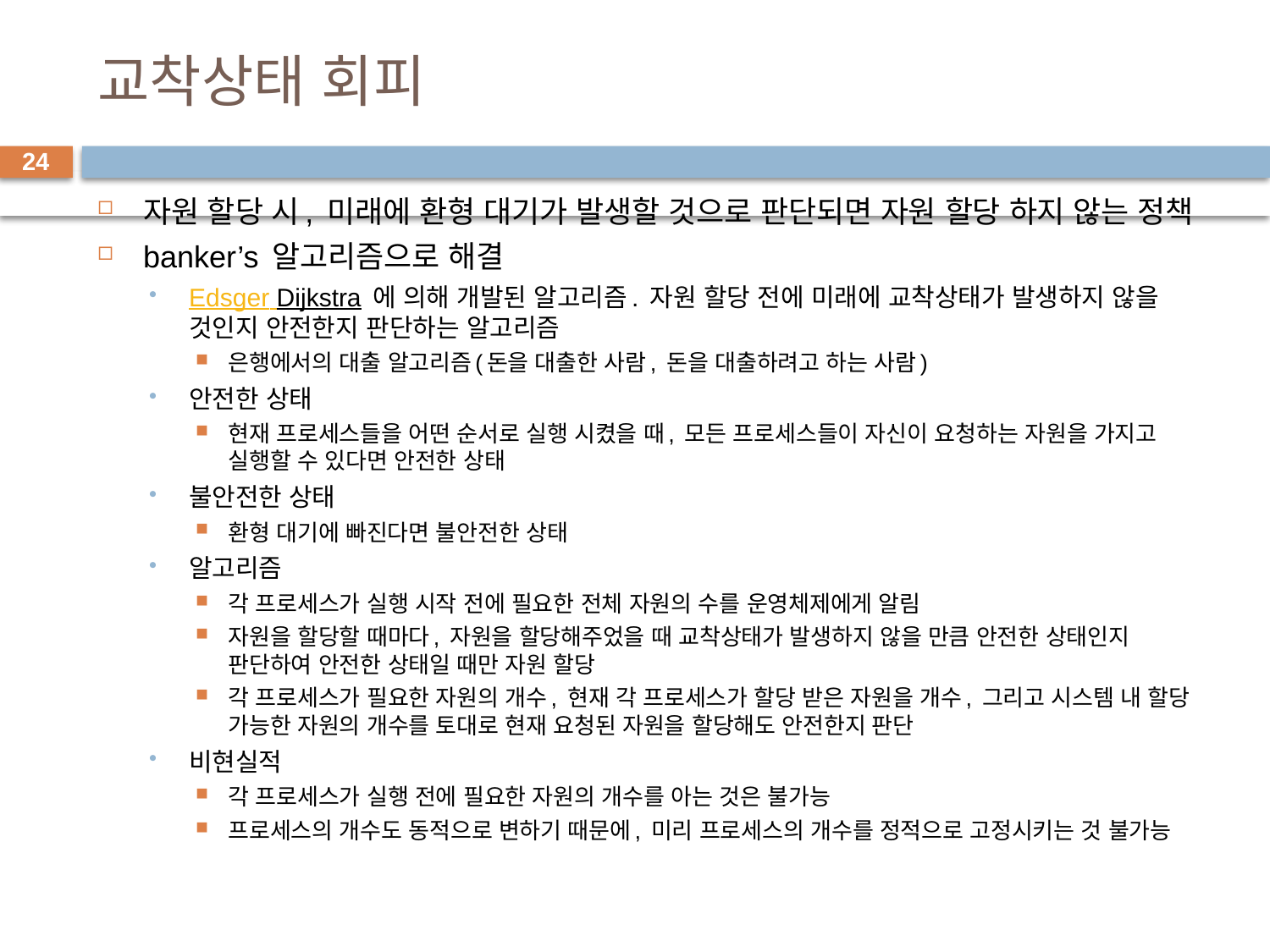

# 교착상태 회피
24
자원 할당 시, 미래에 환형 대기가 발생할 것으로 판단되면 자원 할당 하지 않는 정책
banker’s 알고리즘으로 해결
Edsger Dijkstra 에 의해 개발된 알고리즘. 자원 할당 전에 미래에 교착상태가 발생하지 않을 것인지 안전한지 판단하는 알고리즘
은행에서의 대출 알고리즘(돈을 대출한 사람, 돈을 대출하려고 하는 사람)
안전한 상태
현재 프로세스들을 어떤 순서로 실행 시켰을 때, 모든 프로세스들이 자신이 요청하는 자원을 가지고 실행할 수 있다면 안전한 상태
불안전한 상태
환형 대기에 빠진다면 불안전한 상태
알고리즘
각 프로세스가 실행 시작 전에 필요한 전체 자원의 수를 운영체제에게 알림
자원을 할당할 때마다, 자원을 할당해주었을 때 교착상태가 발생하지 않을 만큼 안전한 상태인지 판단하여 안전한 상태일 때만 자원 할당
각 프로세스가 필요한 자원의 개수, 현재 각 프로세스가 할당 받은 자원을 개수, 그리고 시스템 내 할당 가능한 자원의 개수를 토대로 현재 요청된 자원을 할당해도 안전한지 판단
비현실적
각 프로세스가 실행 전에 필요한 자원의 개수를 아는 것은 불가능
프로세스의 개수도 동적으로 변하기 때문에, 미리 프로세스의 개수를 정적으로 고정시키는 것 불가능